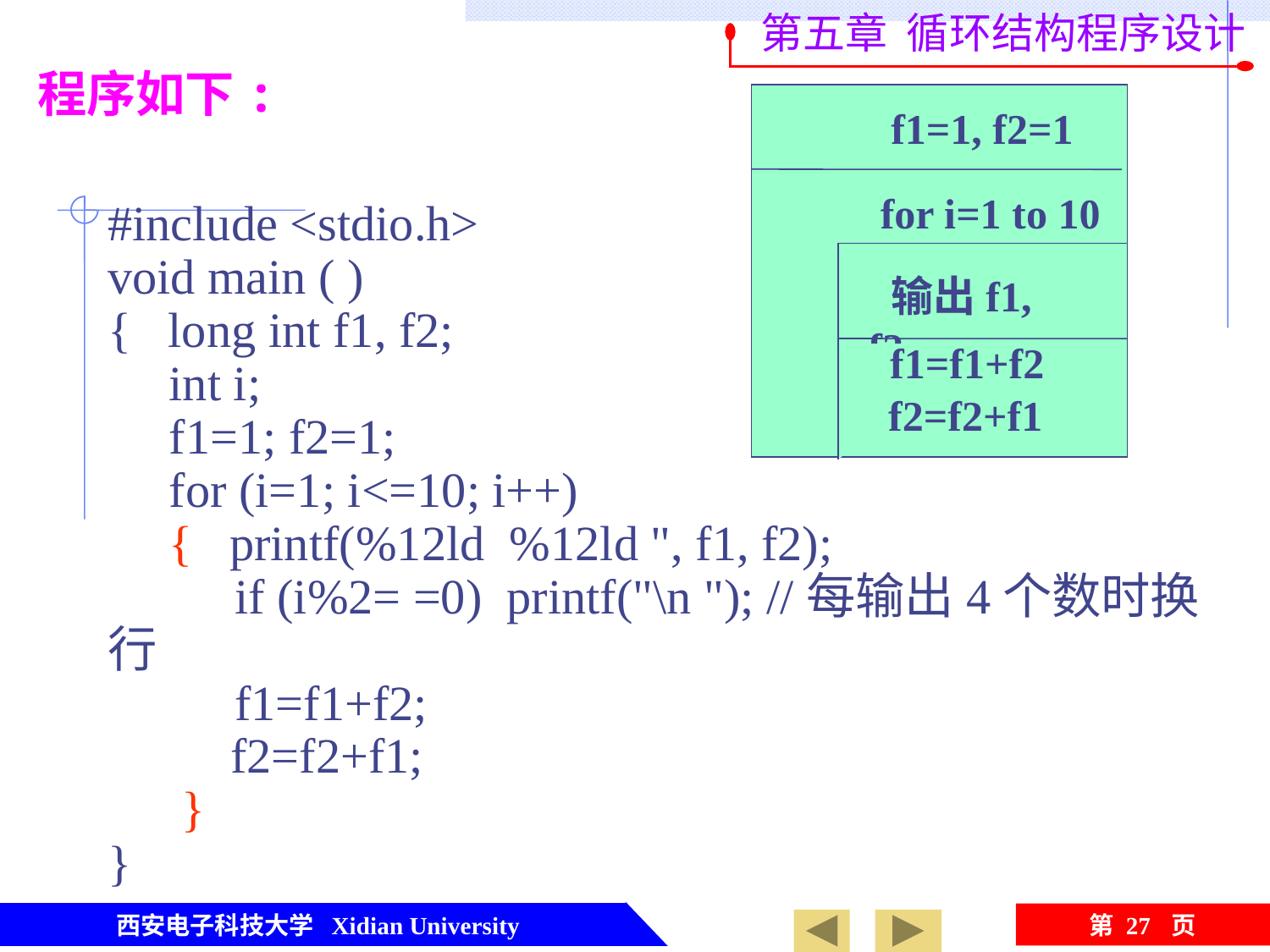

第五章  循环结构程序设计

程序如下:

 f1=1, f2=1

 for i=1 to 10

 输出f1, f2

 f1=f1+f2
 f2=f2+f1

#include <stdio.h>
void main ( )
{   long int f1, f2;
     int i;
     f1=1; f2=1;
     for (i=1; i<=10; i++)
     {   printf(%12ld  %12ld ", f1, f2);
	if (i%2= =0)  printf("\n "); //每输出4个数时换行
       	f1=f1+f2;
          f2=f2+f1;
      }
}